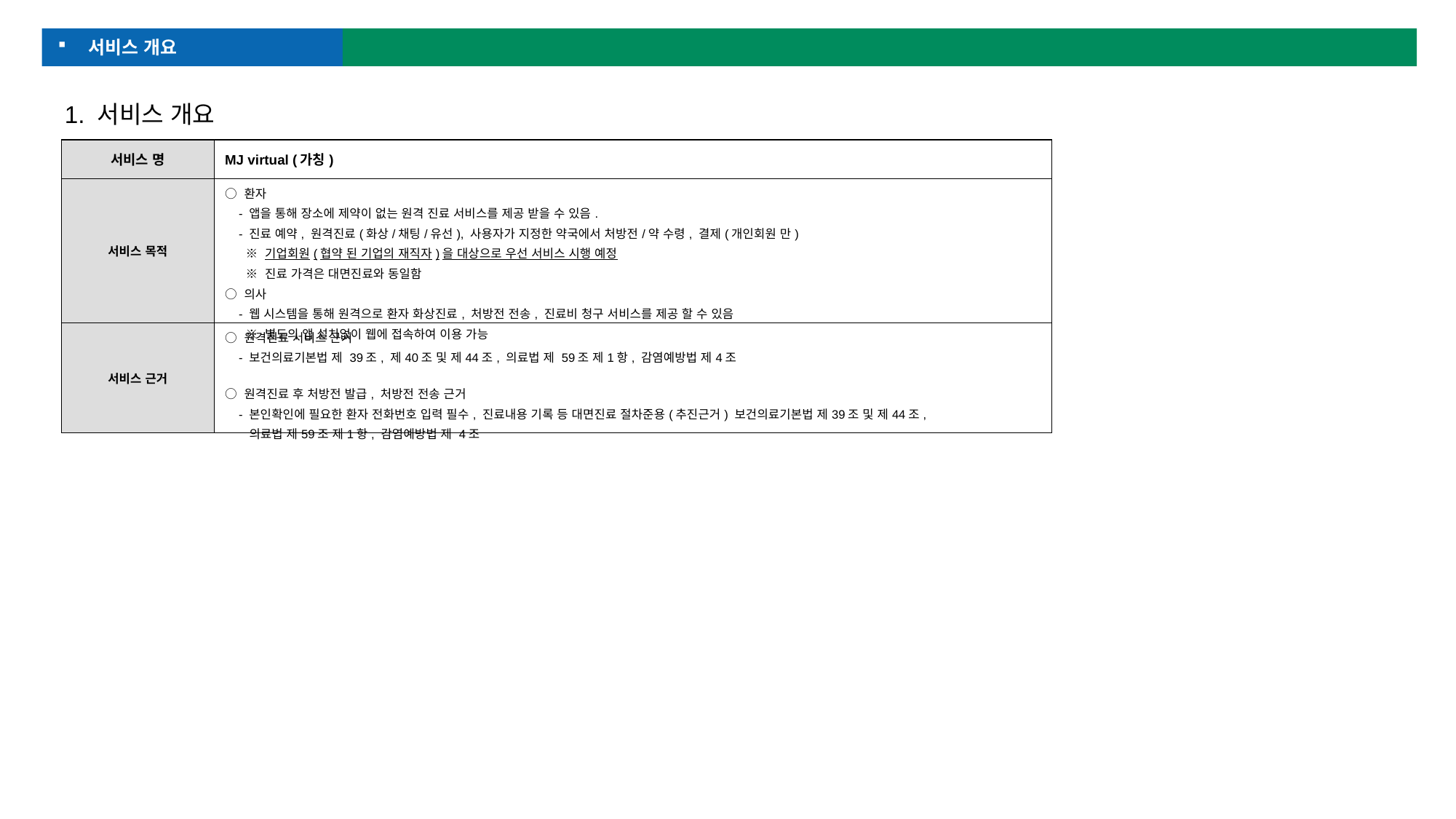

서비스 개요
1. 서비스 개요
| 서비스 명 | MJ virtual (가칭) |
| --- | --- |
| 서비스 목적 | ○ 환자 - 앱을 통해 장소에 제약이 없는 원격 진료 서비스를 제공 받을 수 있음. - 진료 예약, 원격진료(화상/채팅/유선), 사용자가 지정한 약국에서 처방전/약 수령, 결제(개인회원 만) ※ 기업회원(협약 된 기업의 재직자)을 대상으로 우선 서비스 시행 예정 ※ 진료 가격은 대면진료와 동일함 ○ 의사 - 웹 시스템을 통해 원격으로 환자 화상진료, 처방전 전송, 진료비 청구 서비스를 제공 할 수 있음 ※ 별도의 앱 설치없이 웹에 접속하여 이용 가능 |
| 서비스 근거 | ○ 원격진료 서비스 근거 - 보건의료기본법 제 39조, 제40조 및 제44조, 의료법 제 59조 제1항, 감염예방법 제4조 ○ 원격진료 후 처방전 발급, 처방전 전송 근거 - 본인확인에 필요한 환자 전화번호 입력 필수, 진료내용 기록 등 대면진료 절차준용(추진근거) 보건의료기본법 제39조 및 제44조, 의료법 제59조 제1항, 감염예방법 제 4조 |